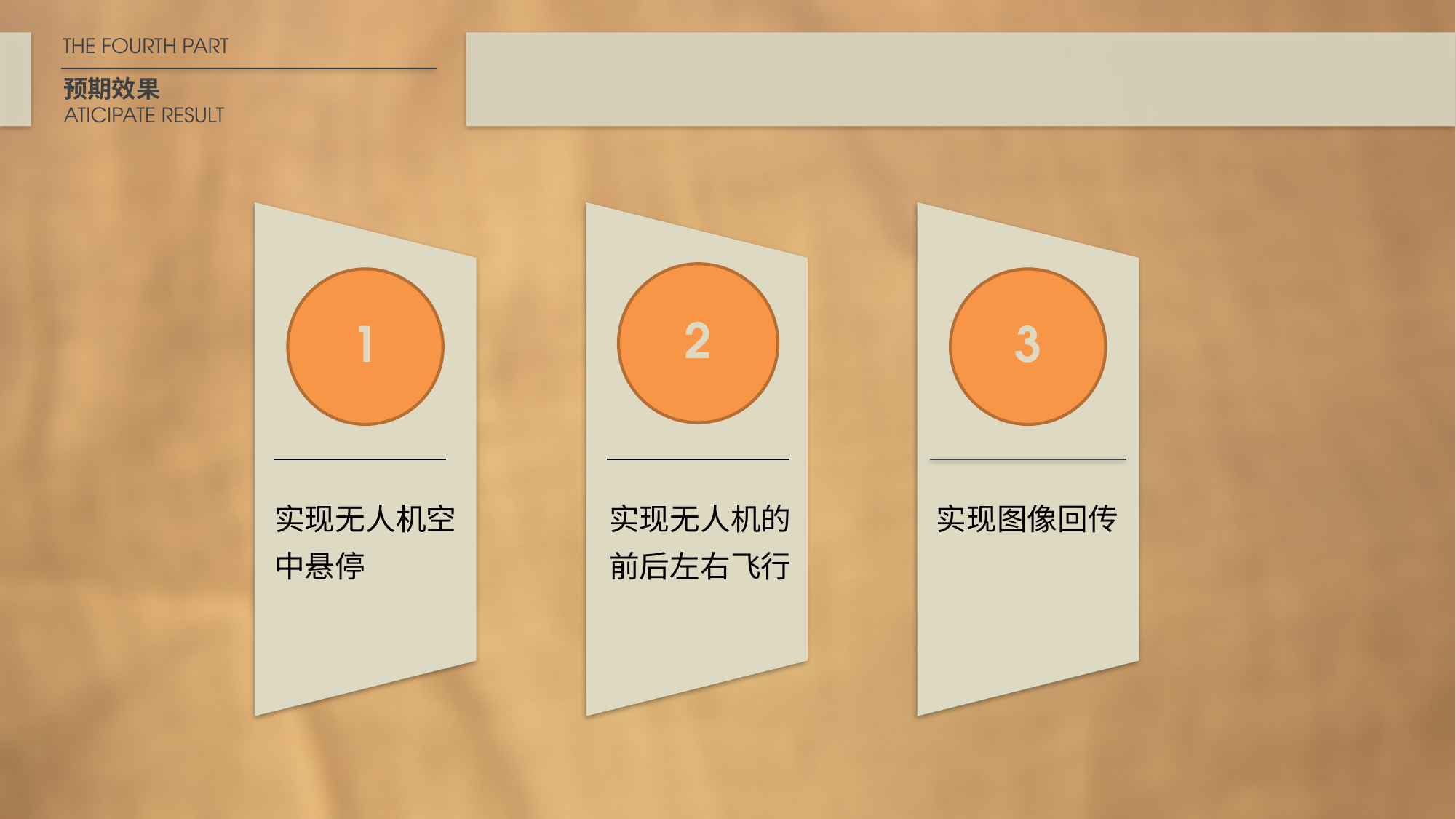

THE FOURTH PART
预期效果
ATICIPATE RESULT

2
1
3
实现无人机空中悬停
实现图像回传
实现无人机的前后左右飞行